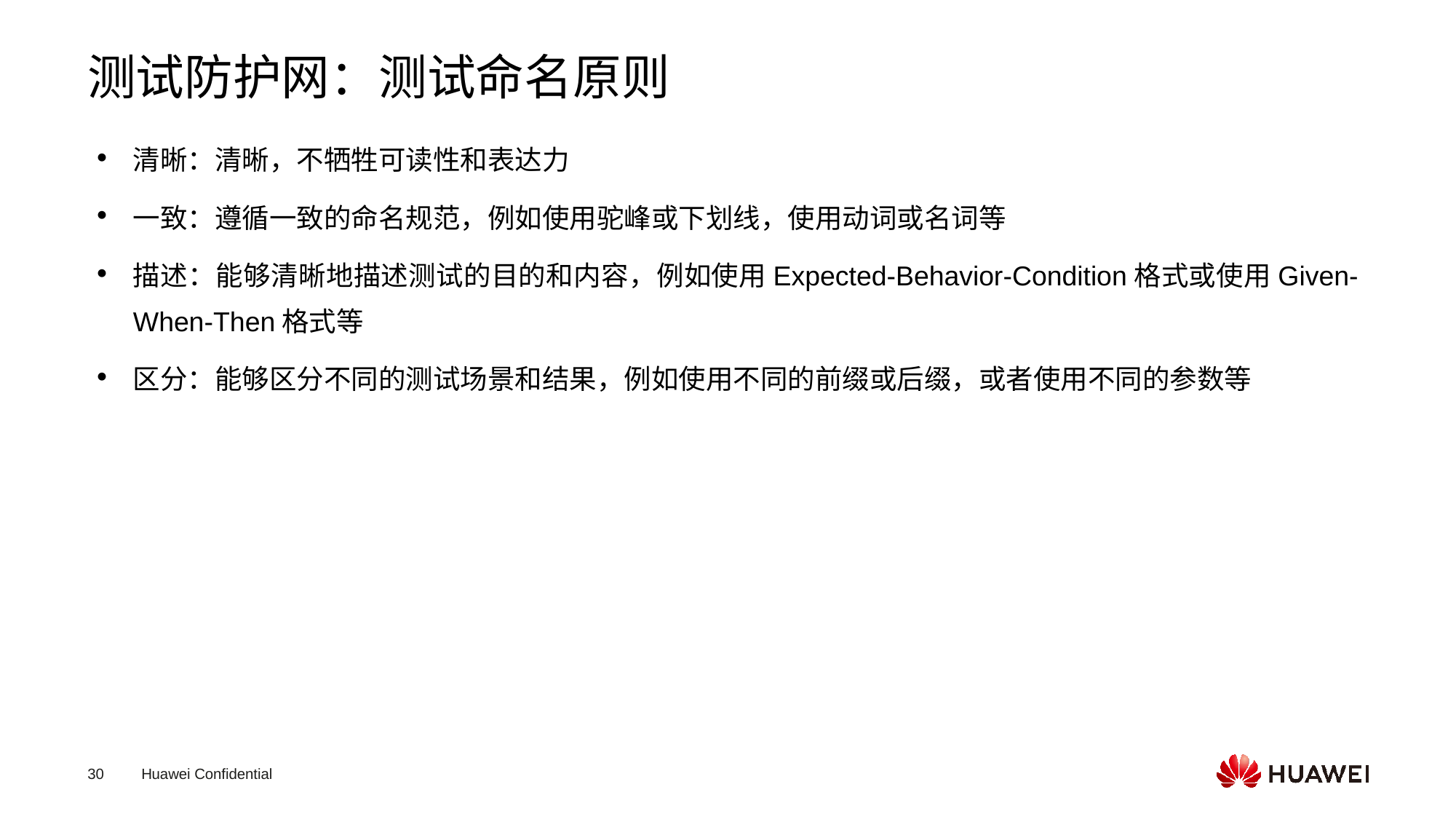

# 测试防护网：测试命名原则
清晰：清晰，不牺牲可读性和表达力
一致：遵循一致的命名规范，例如使用驼峰或下划线，使用动词或名词等
描述：能够清晰地描述测试的目的和内容，例如使用Expected-Behavior-Condition格式或使用Given-When-Then格式等
区分：能够区分不同的测试场景和结果，例如使用不同的前缀或后缀，或者使用不同的参数等